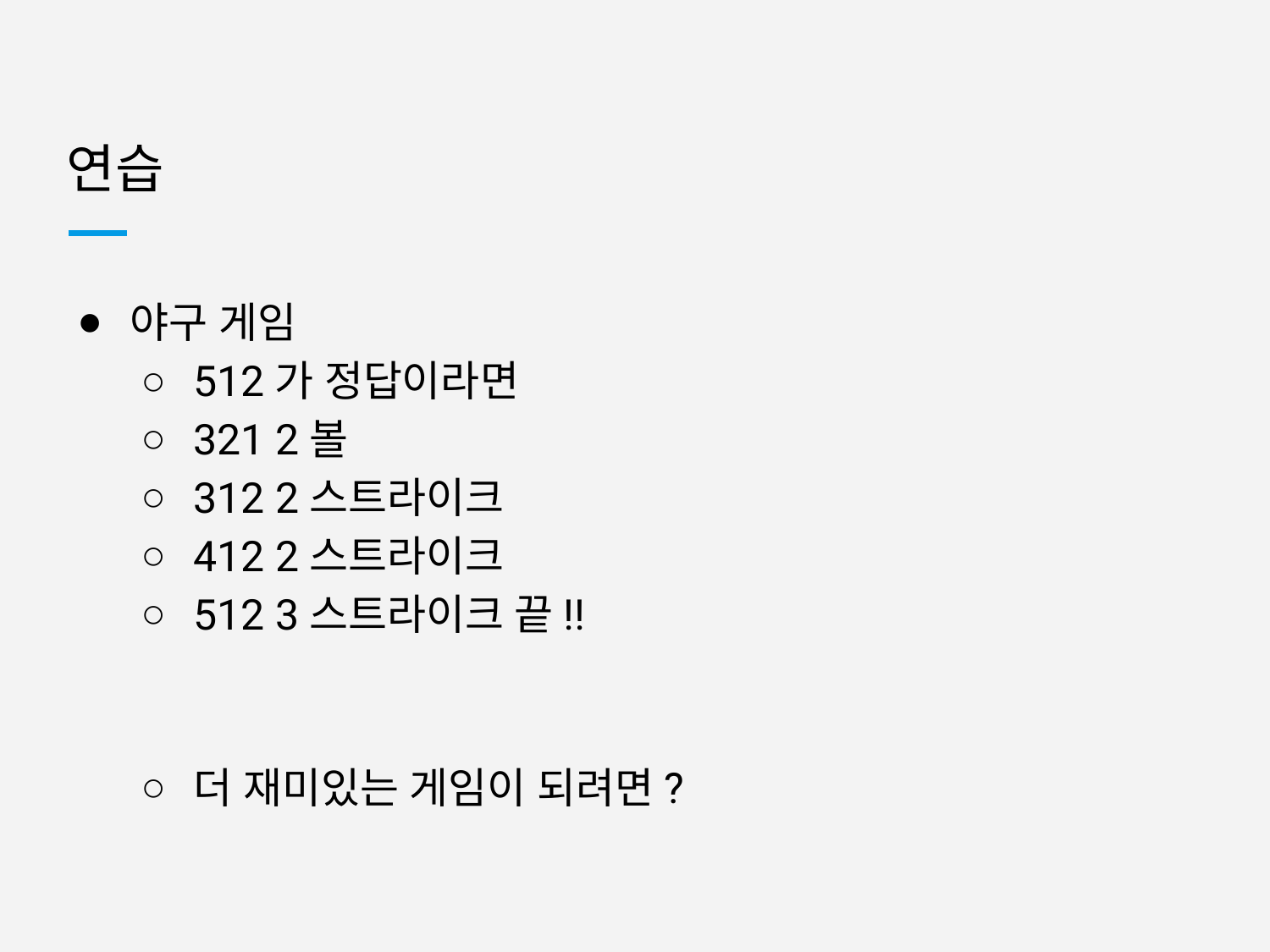

# 연습
야구 게임
512가 정답이라면
321 2볼
312 2스트라이크
412 2스트라이크
512 3스트라이크 끝!!

더 재미있는 게임이 되려면?